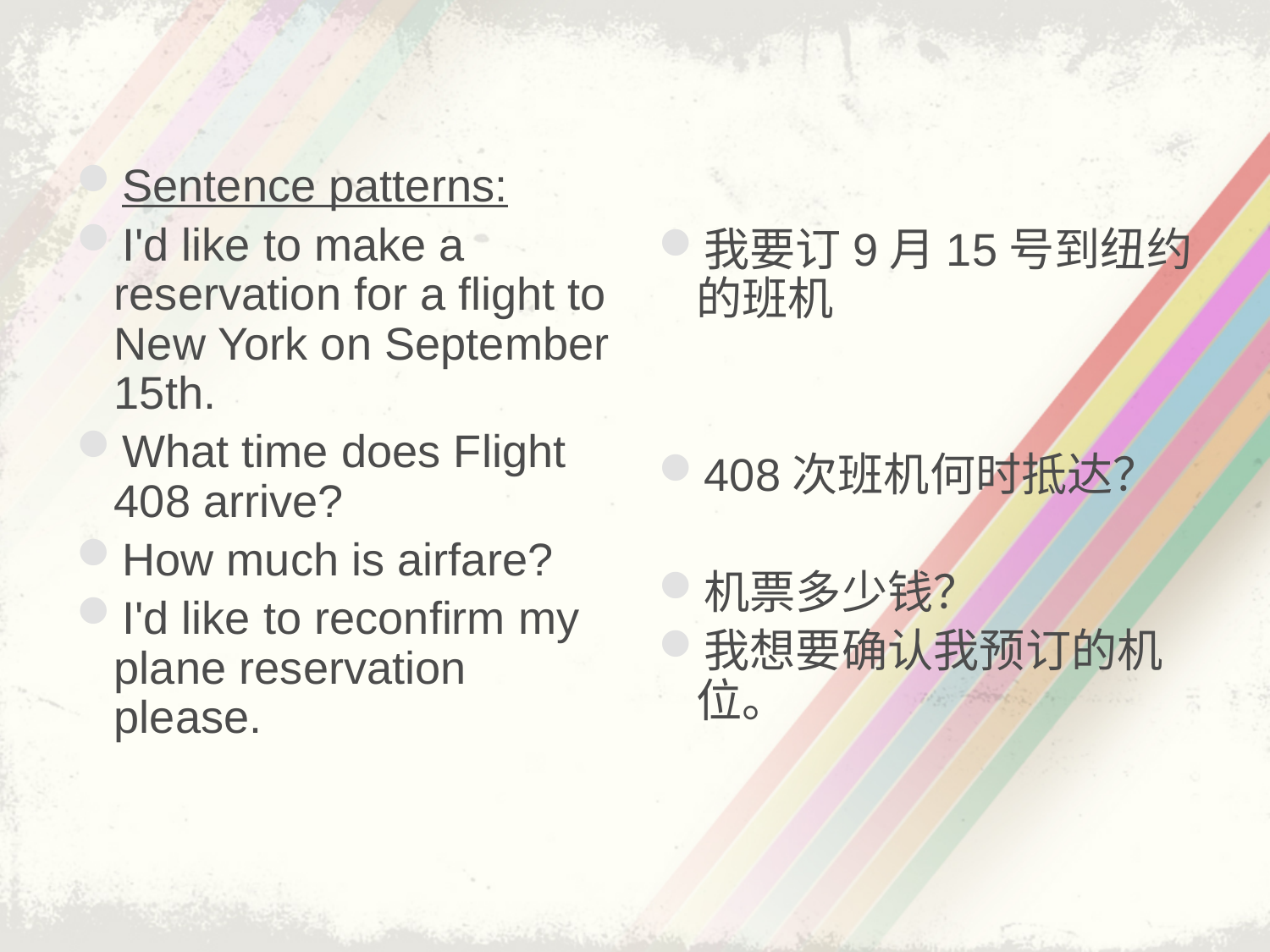

Sentence patterns:
I'd like to make a reservation for a flight to New York on September 15th.
What time does Flight 408 arrive?
How much is airfare?
I'd like to reconfirm my plane reservation please.

我要订9月15号到纽约的班机

408次班机何时抵达？

机票多少钱？
我想要确认我预订的机位。